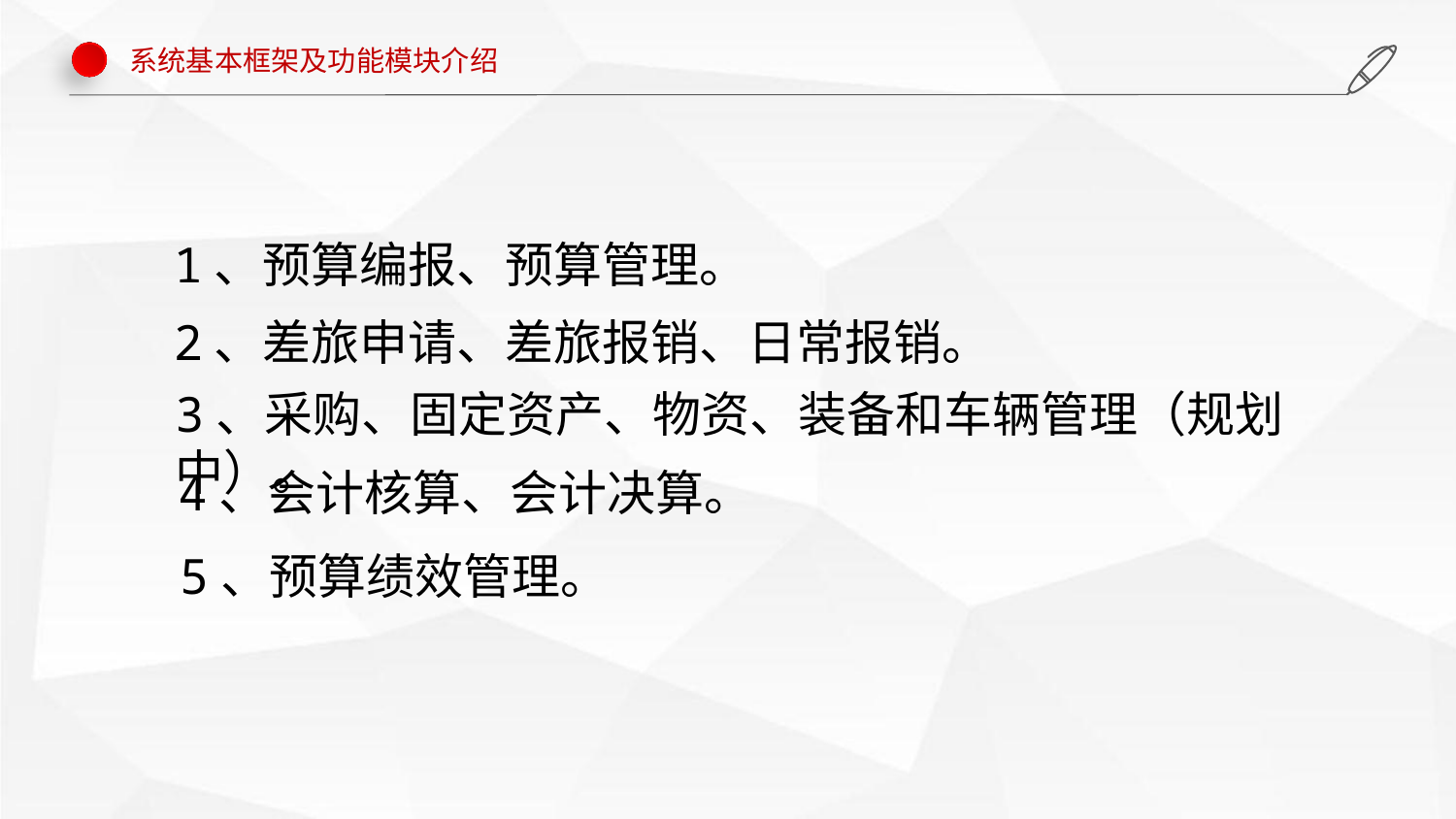

系统基本框架及功能模块介绍

1、预算编报、预算管理。
2、差旅申请、差旅报销、日常报销。
3、采购、固定资产、物资、装备和车辆管理（规划中）。
4、会计核算、会计决算。
5、预算绩效管理。